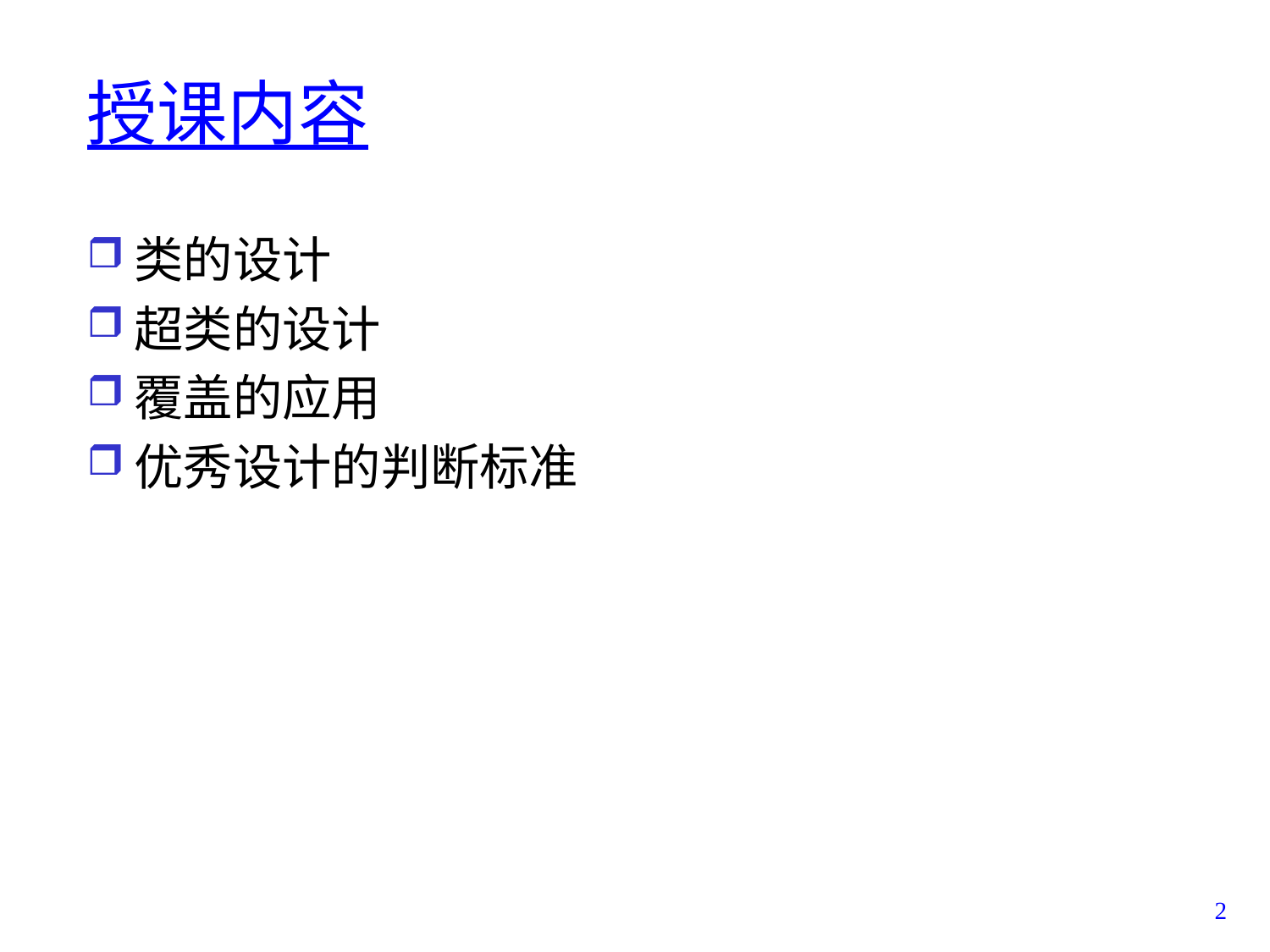

# 授课内容
类的设计
超类的设计
覆盖的应用
优秀设计的判断标准

2